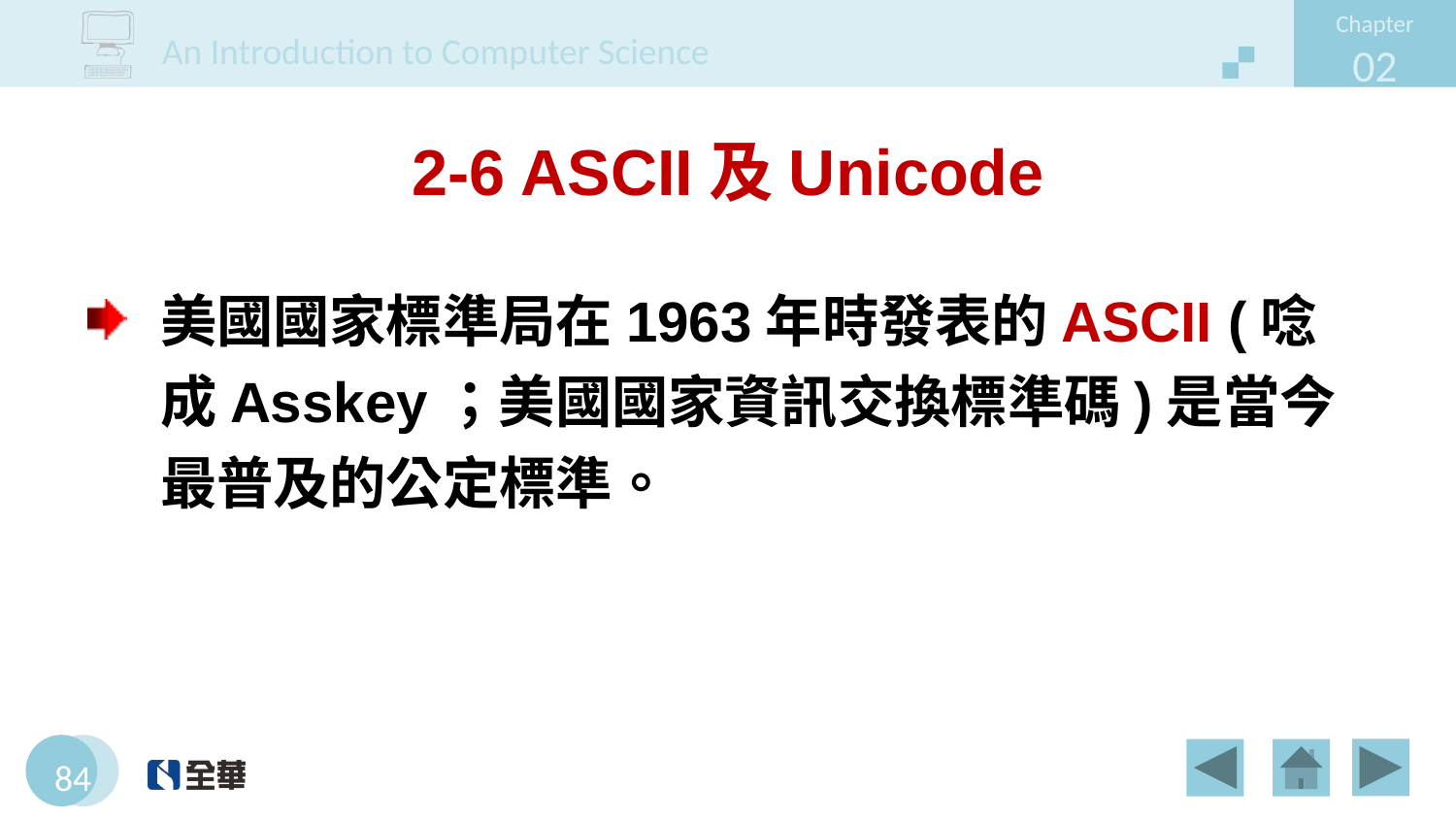

# 2-6 ASCII及Unicode
美國國家標準局在1963年時發表的ASCII (唸成Asskey；美國國家資訊交換標準碼)是當今最普及的公定標準。